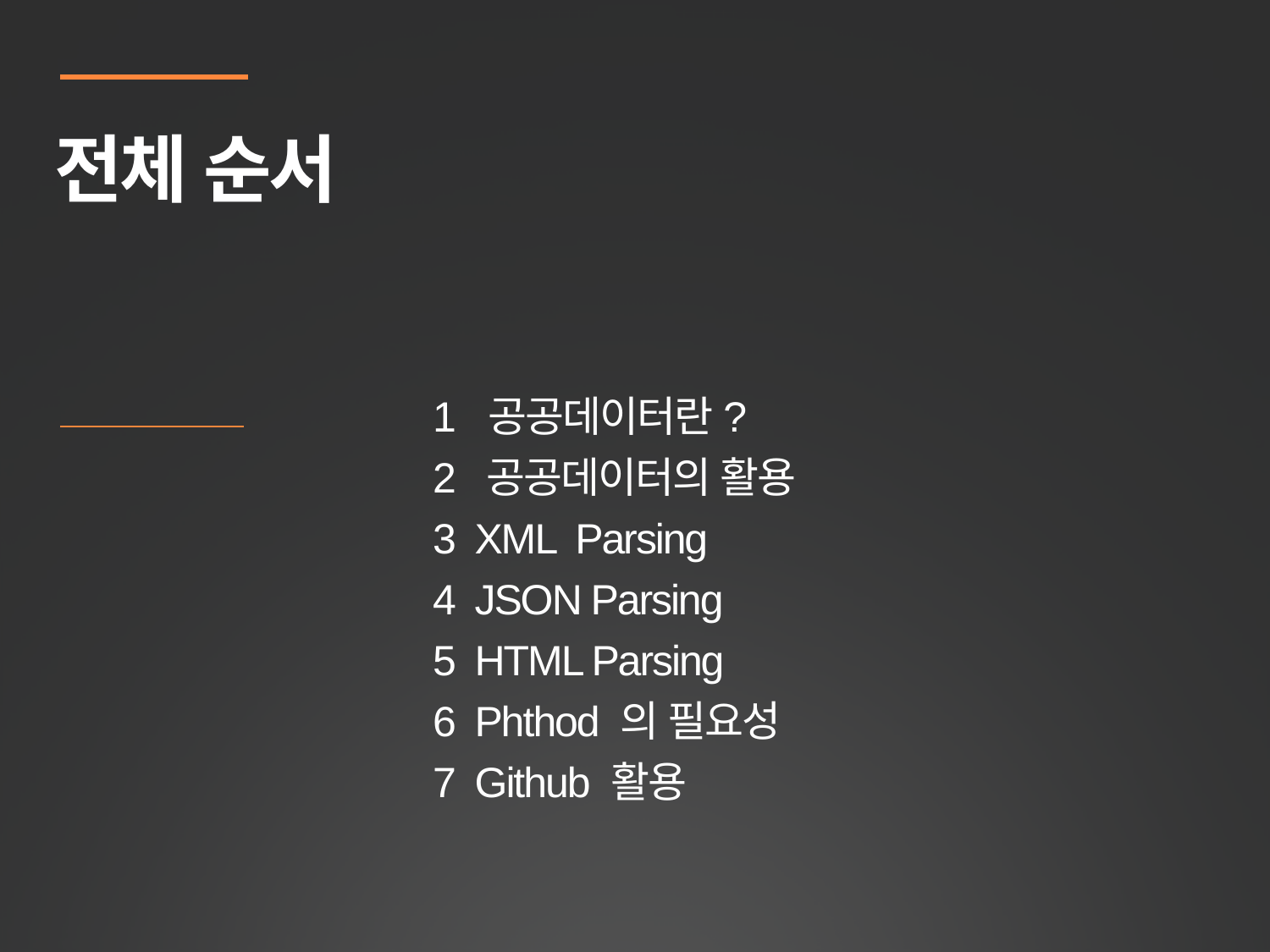

전체 순서
1  공공데이터란?
2  공공데이터의 활용
3  XML  Parsing
4  JSON Parsing
5  HTML Parsing
6  Phthod 의 필요성
7  Github 활용